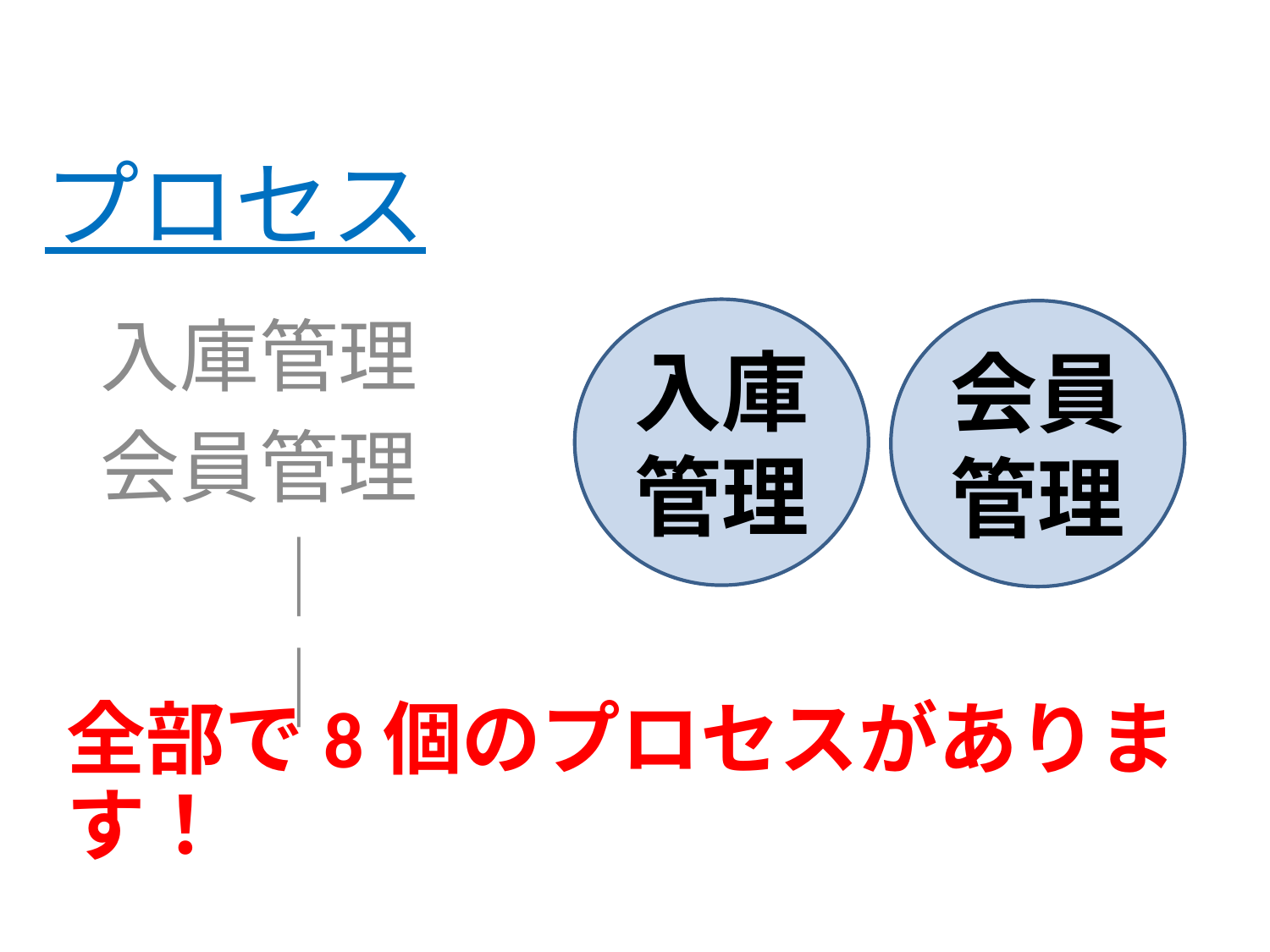

# プロセス
入庫管理
入庫管理
会員管理
　　｜
　　｜
会員管理
全部で8個のプロセスがあります！